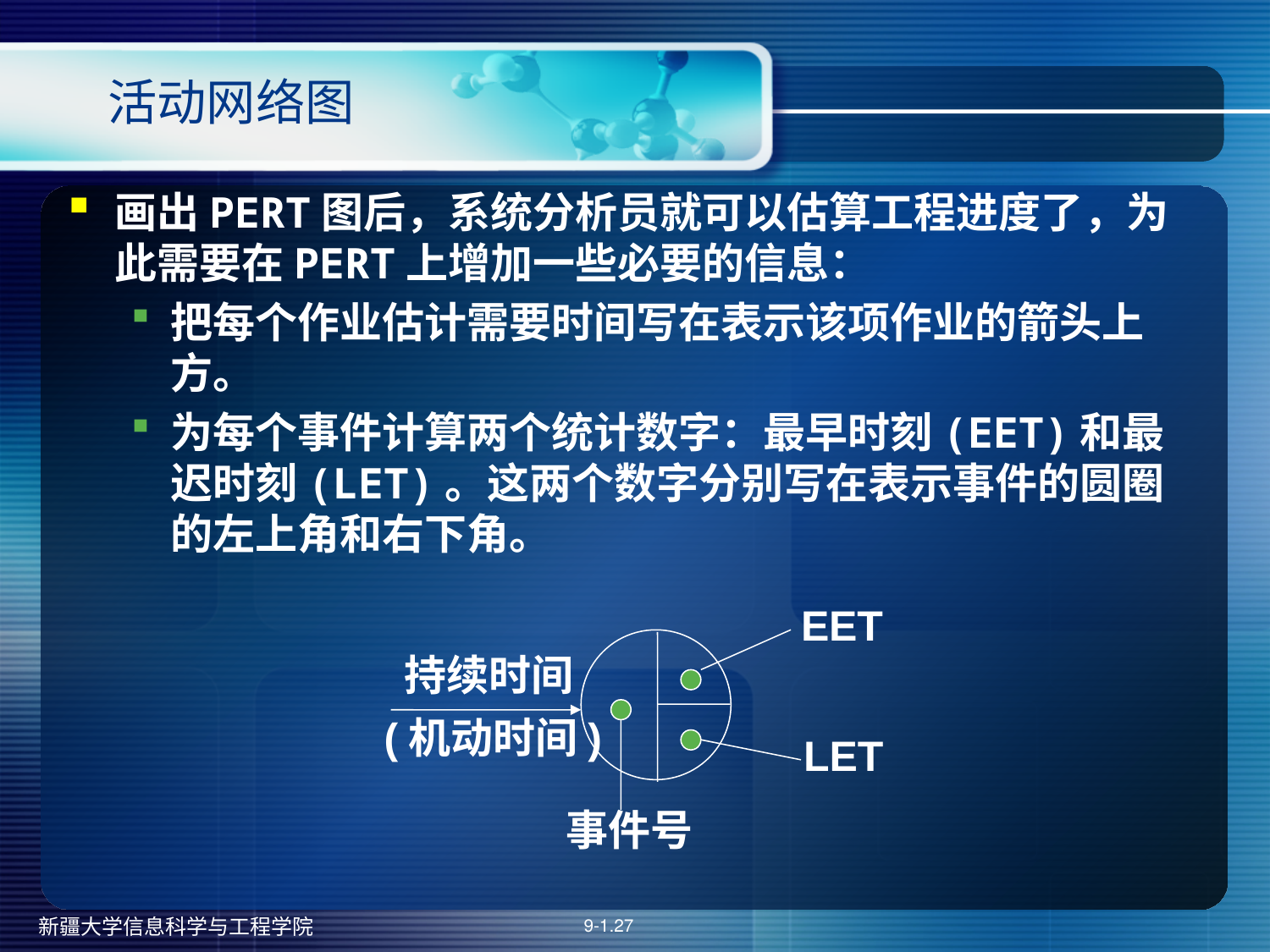

# 活动网络图
画出PERT图后，系统分析员就可以估算工程进度了，为此需要在PERT上增加一些必要的信息：
把每个作业估计需要时间写在表示该项作业的箭头上方。
为每个事件计算两个统计数字：最早时刻(EET)和最迟时刻(LET)。这两个数字分别写在表示事件的圆圈的左上角和右下角。

EET

持续时间

(机动时间)

LET

事件号